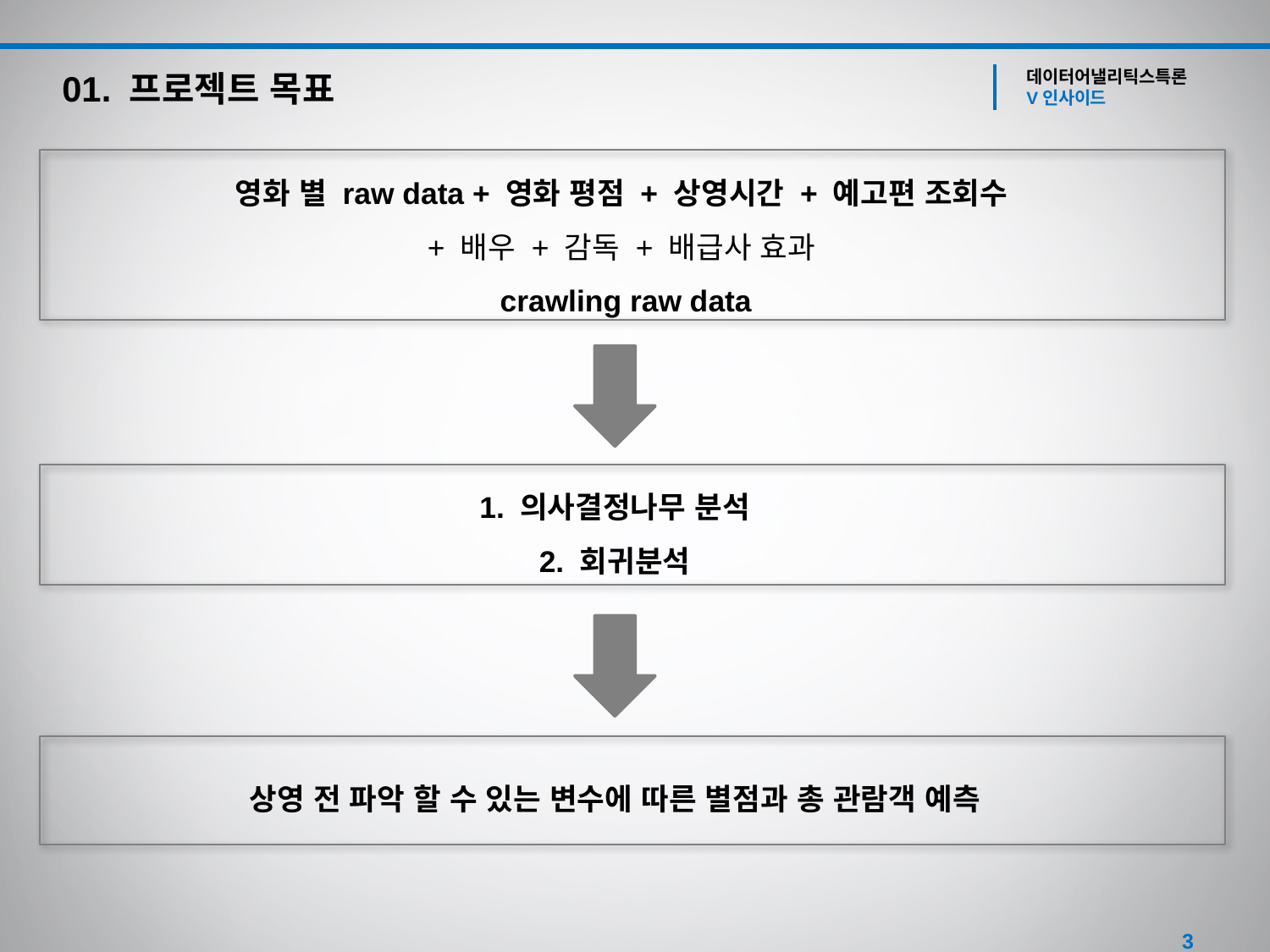

데이터어낼리틱스특론
V인사이드

01. 프로젝트 목표

영화 별 raw data + 영화 평점 + 상영시간 + 예고편 조회수
+ 배우 + 감독 + 배급사 효과
crawling raw data

1. 의사결정나무 분석
2. 회귀분석

상영 전 파악 할 수 있는 변수에 따른 별점과 총 관람객 예측
3